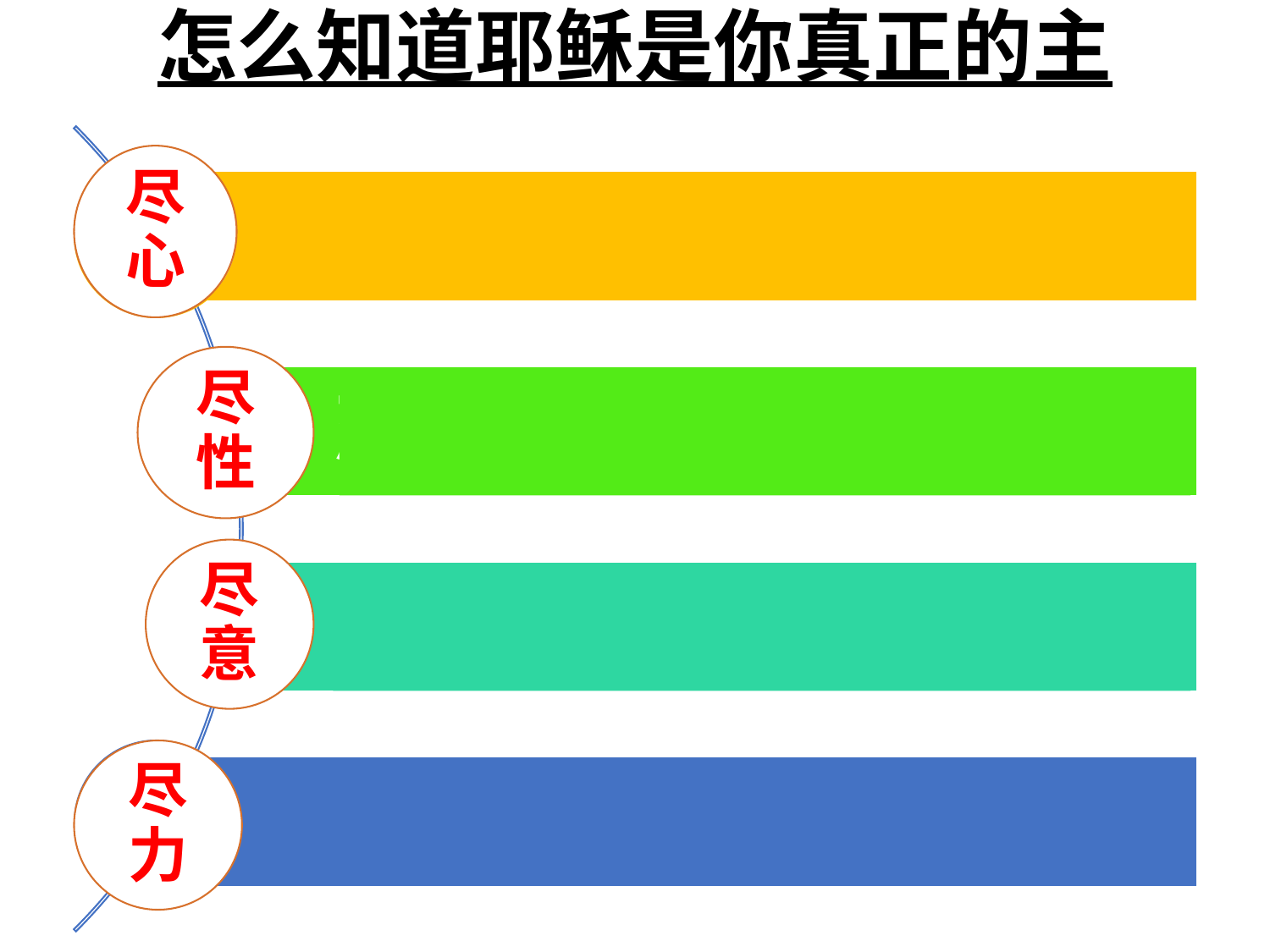

# 怎么知道耶稣是你真正的主
儿女
恋爱
金钱
时间

尽心

尽性

尽意

尽力